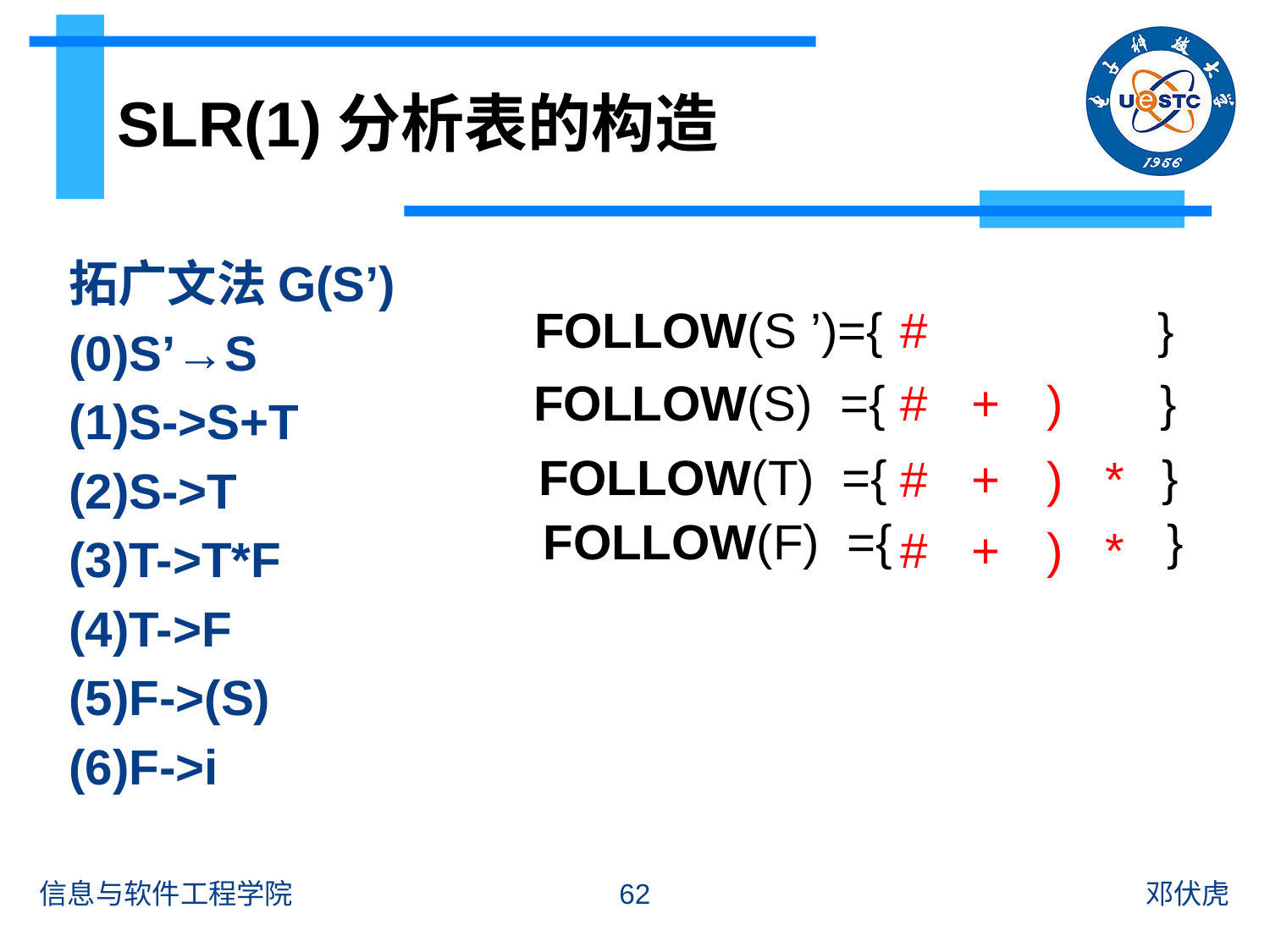

# SLR(1)分析表的构造
拓广文法G(S’)
(0)S’→S
(1)S->S+T
(2)S->T
(3)T->T*F
(4)T->F
(5)F->(S)
(6)F->i

FOLLOW(S ’)={                    }
#
FOLLOW(S)  ={                    }
#
+
)
FOLLOW(T)  ={                    }
#
+
)
*
FOLLOW(F)  ={                    }
#
+
)
*
62
信息与软件工程学院
邓伏虎